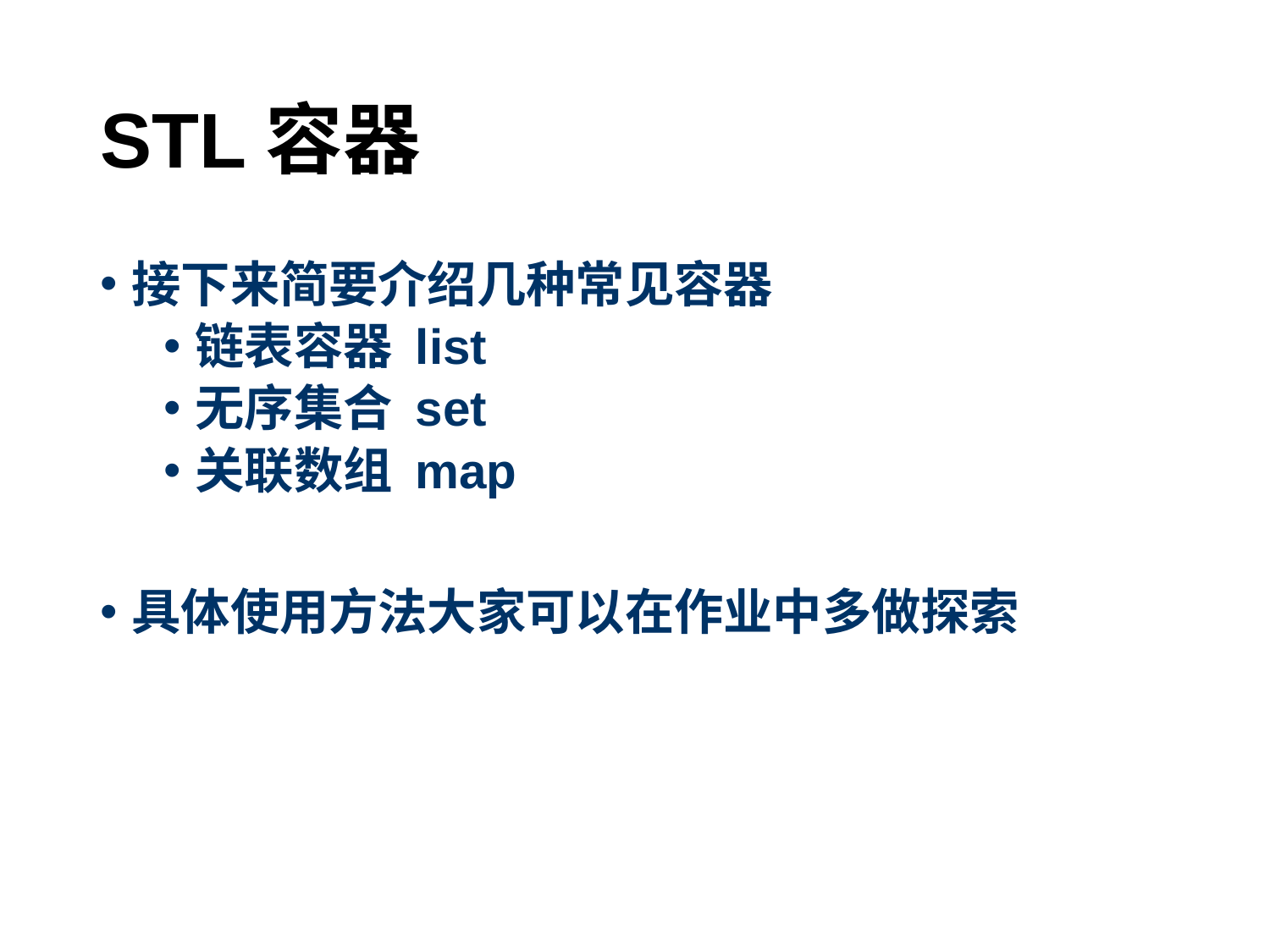

# STL容器
接下来简要介绍几种常见容器
链表容器 list
无序集合 set
关联数组 map

具体使用方法大家可以在作业中多做探索